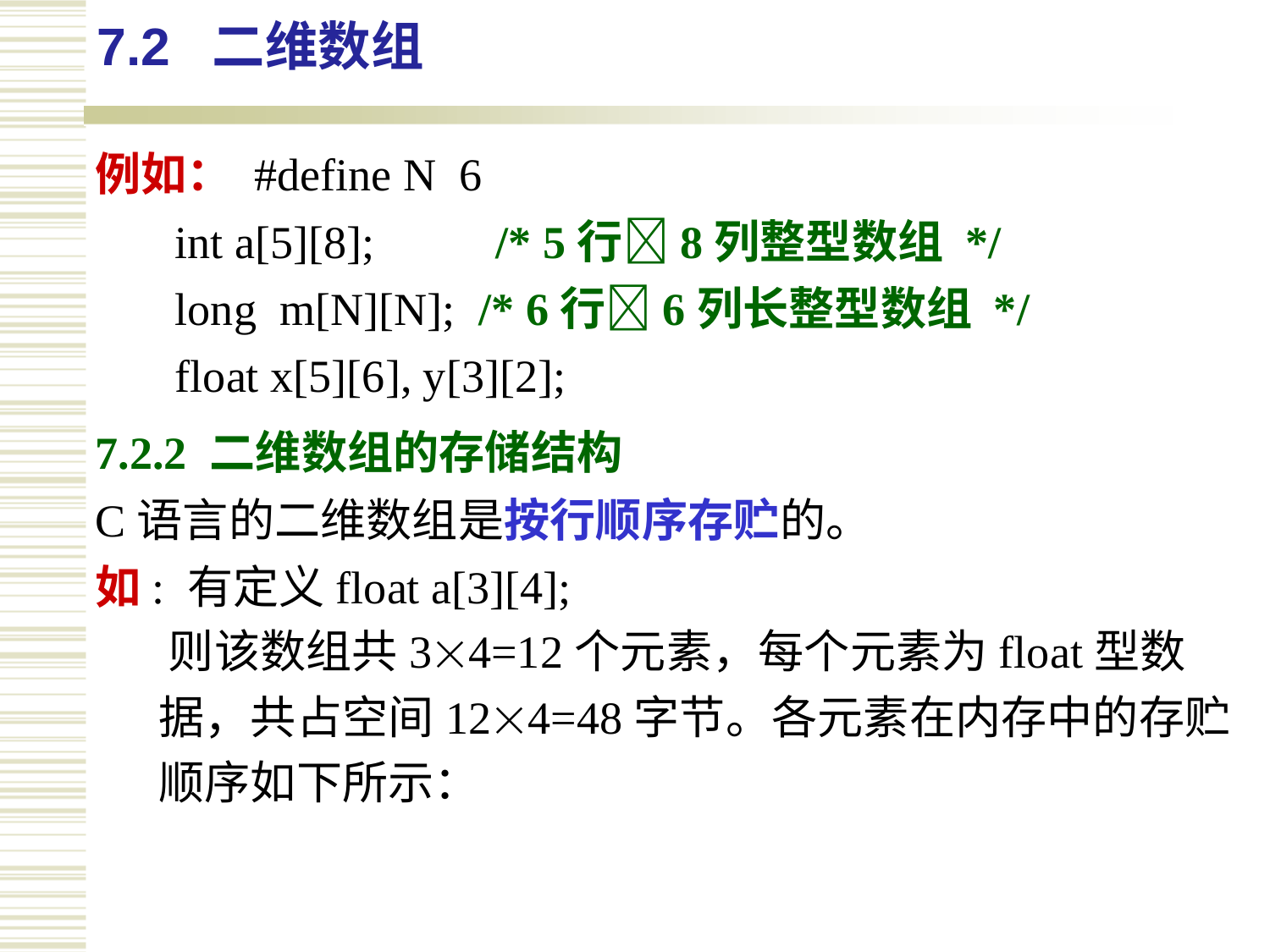

7.2  二维数组
例如： #define N  6
       int a[5][8]; 　    /* 5行×8列整型数组 */
       long  m[N][N];  /* 6行×6列长整型数组 */
       float x[5][6], y[3][2];
7.2.2 二维数组的存储结构
C语言的二维数组是按行顺序存贮的。
如: 有定义float a[3][4];
      则该数组共3×4=12个元素，每个元素为float型数据，共占空间12×4=48字节。各元素在内存中的存贮顺序如下所示：